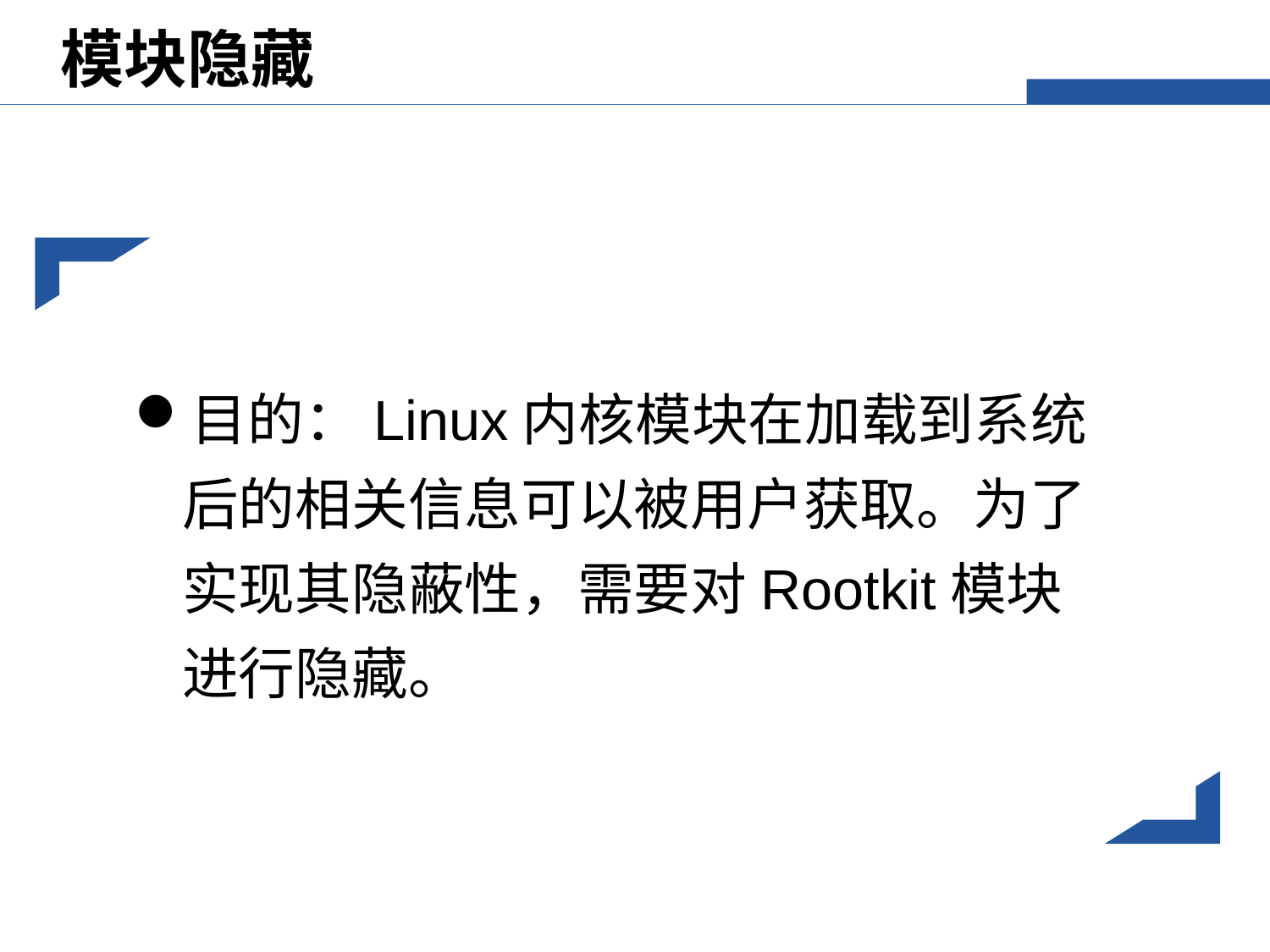

模块隐藏

目的：Linux内核模块在加载到系统后的相关信息可以被用户获取。为了实现其隐蔽性，需要对Rootkit模块进行隐藏。